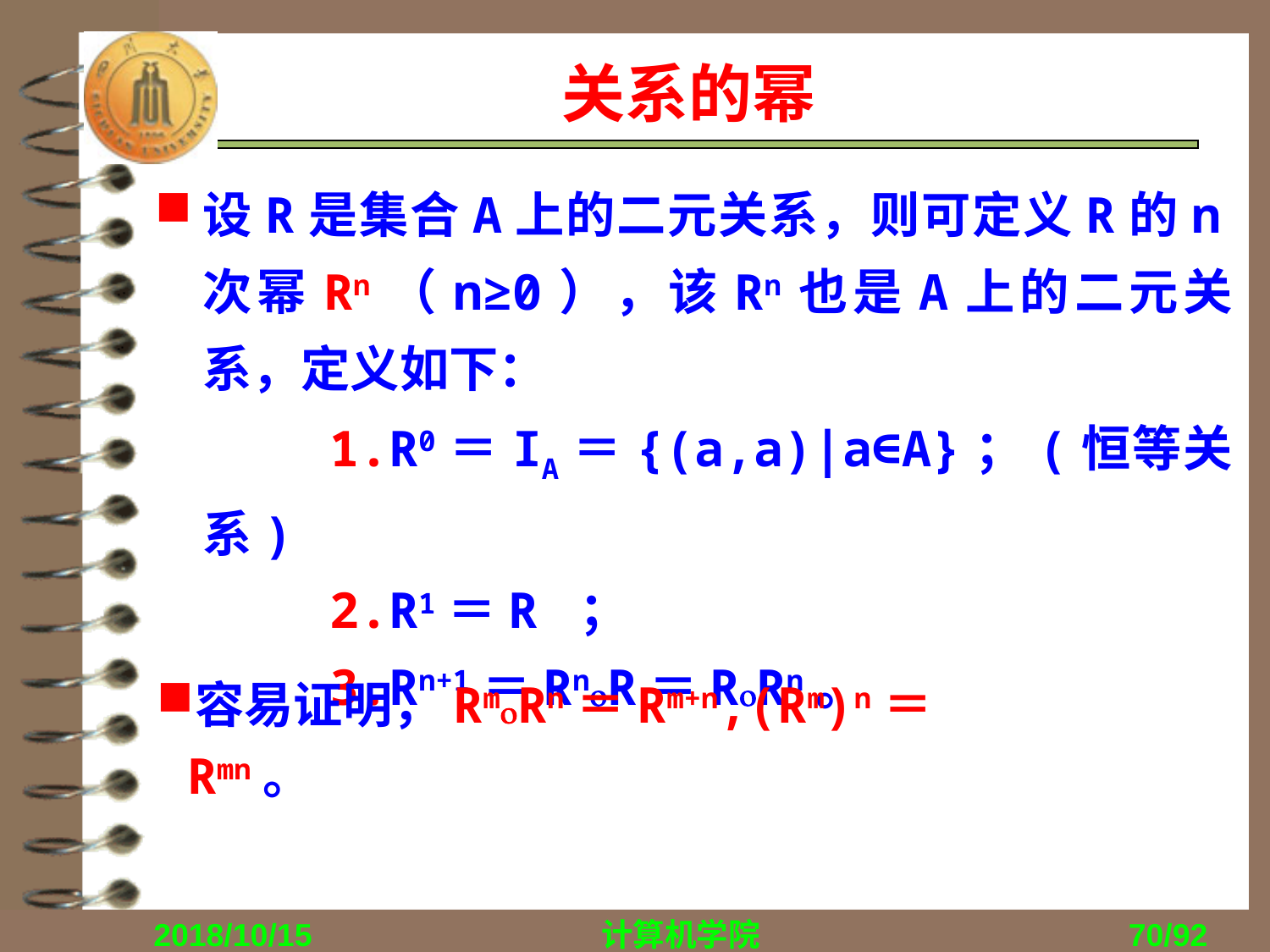

# 关系的幂
设R是集合A上的二元关系，则可定义R的n次幂Rn（n≥0），该Rn也是A上的二元关系，定义如下：
		1.R0＝IA＝{(a,a)|a∈A}；(恒等关系)
		2.R1＝R ；
		3.Rn+1＝RnοR＝RοRn。
容易证明，RmοRn＝Rm+n,(Rm)n＝Rmn。
2018/10/15
计算机学院
70/92